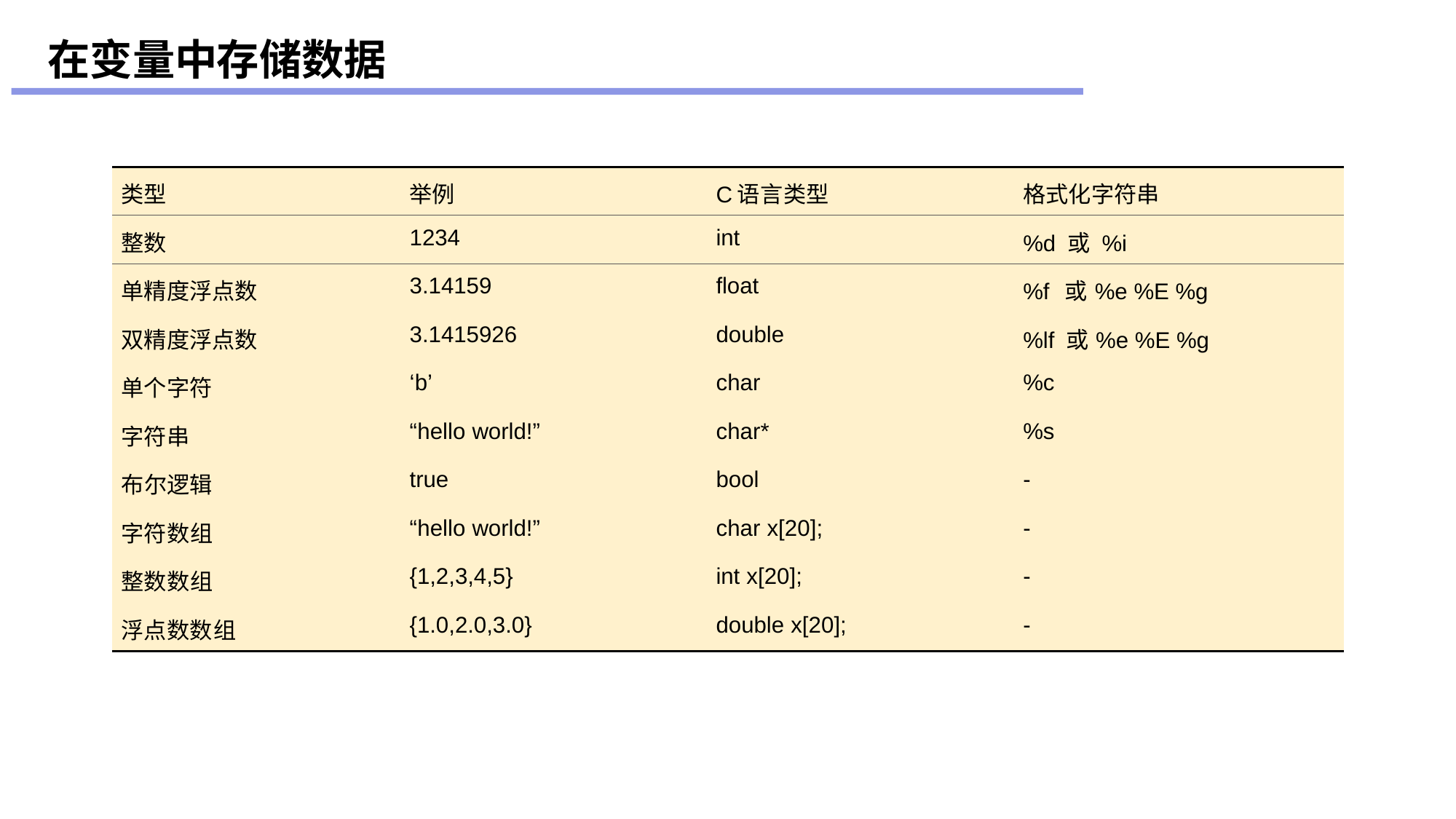

# 在变量中存储数据
| 类型 | 举例 | C语言类型 | 格式化字符串 |
| --- | --- | --- | --- |
| 整数 | 1234 | int | %d 或 %i |
| 单精度浮点数 | 3.14159 | float | %f 或%e %E %g |
| 双精度浮点数 | 3.1415926 | double | %lf 或%e %E %g |
| 单个字符 | ‘b’ | char | %c |
| 字符串 | “hello world!” | char\* | %s |
| 布尔逻辑 | true | bool | - |
| 字符数组 | “hello world!” | char x[20]; | - |
| 整数数组 | {1,2,3,4,5} | int x[20]; | - |
| 浮点数数组 | {1.0,2.0,3.0} | double x[20]; | - |